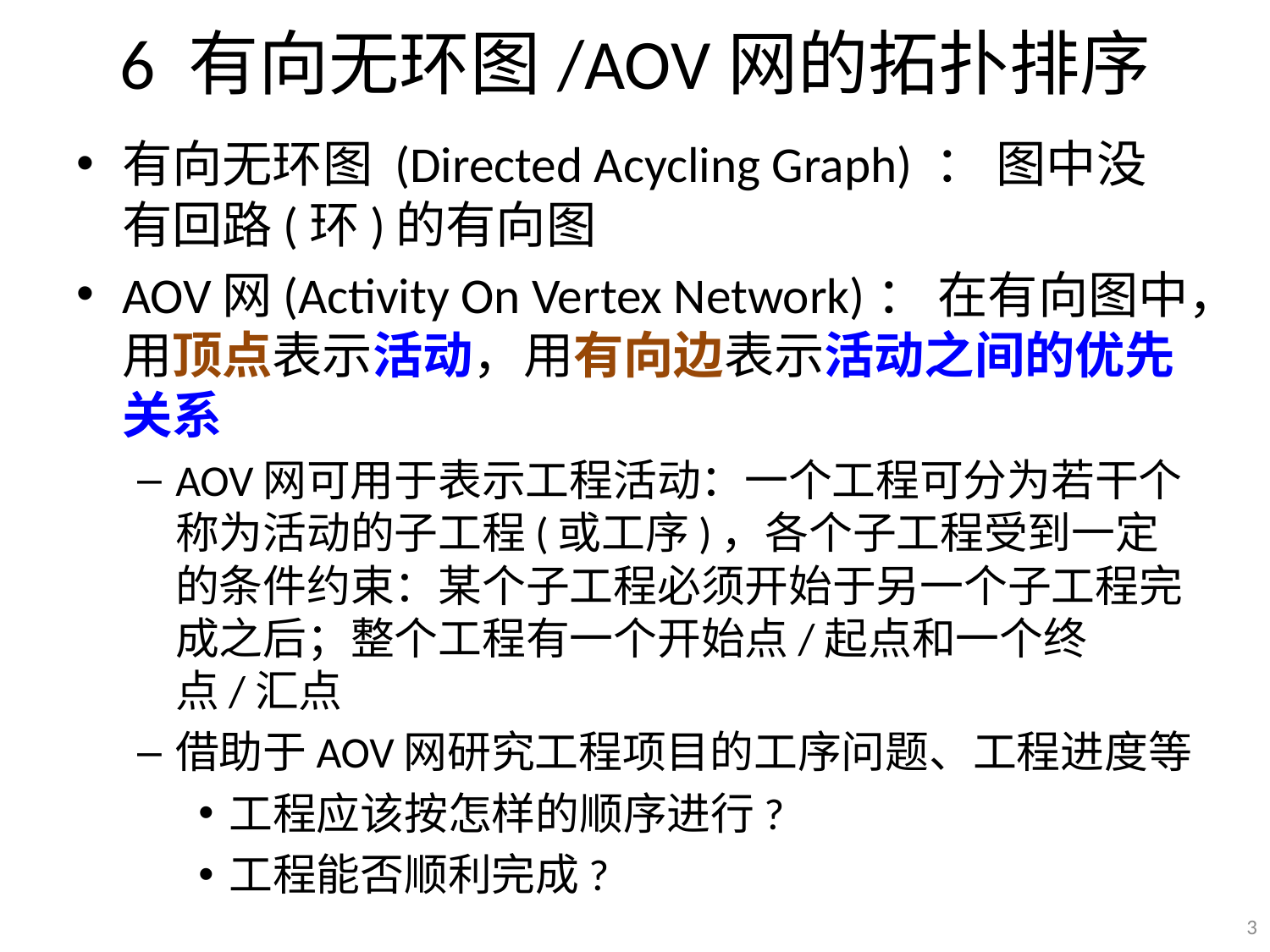

# 6 有向无环图/AOV网的拓扑排序
有向无环图 (Directed Acycling Graph) ： 图中没有回路(环)的有向图
AOV网(Activity On Vertex Network)： 在有向图中，用顶点表示活动，用有向边表示活动之间的优先关系
AOV网可用于表示工程活动：一个工程可分为若干个称为活动的子工程(或工序)，各个子工程受到一定的条件约束：某个子工程必须开始于另一个子工程完成之后；整个工程有一个开始点/起点和一个终点/汇点
借助于AOV网研究工程项目的工序问题、工程进度等
工程应该按怎样的顺序进行?
工程能否顺利完成?
3